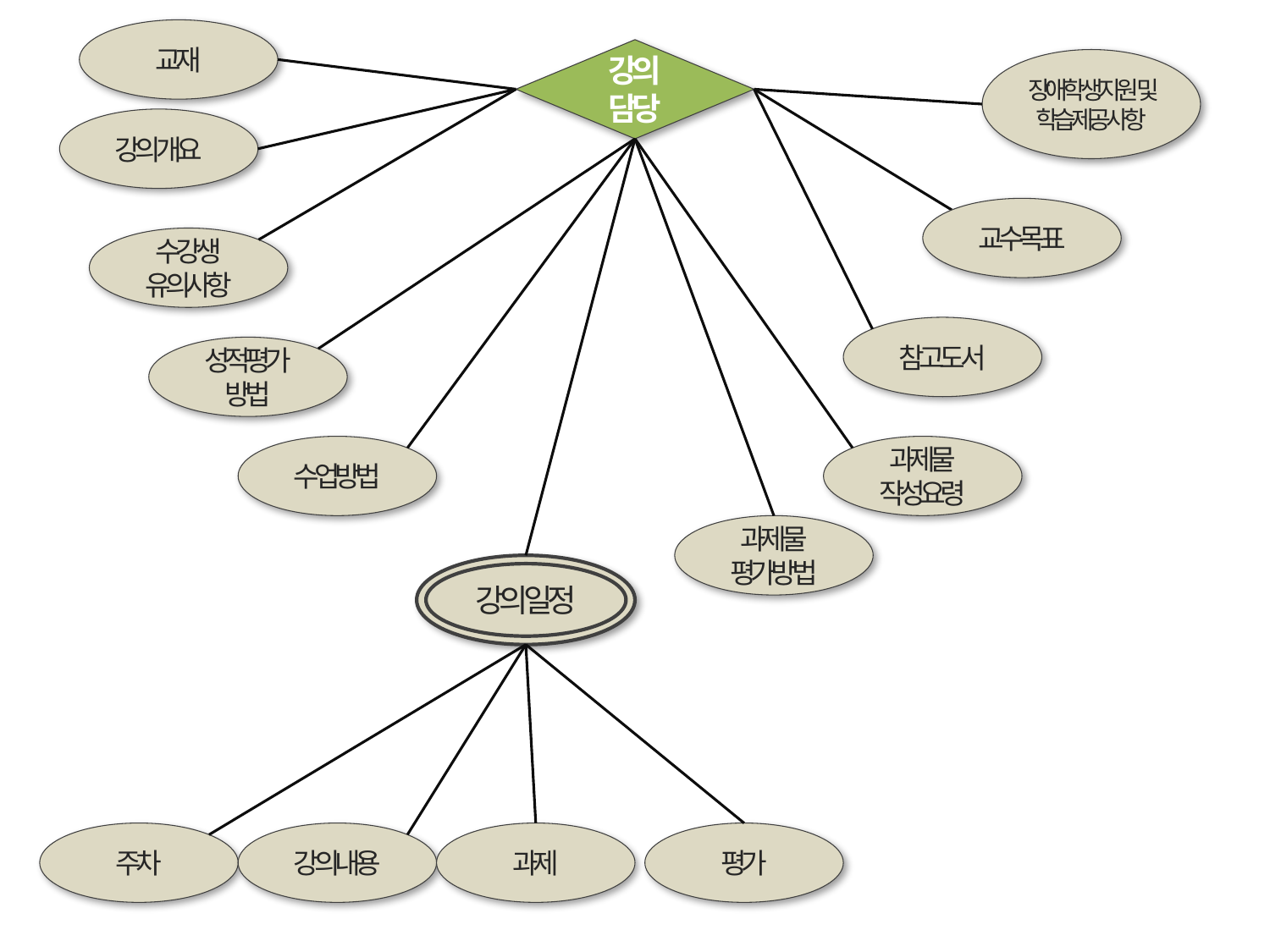

교재
강의
담당
장애학생지원  및
학습제공사항
강의개요
교수목표
수강생
유의사항
참고도서
성적평가
방법
수업방법
과제물
작성요령
과제물
평가방법

강의일정
주차
강의내용
과제
평가